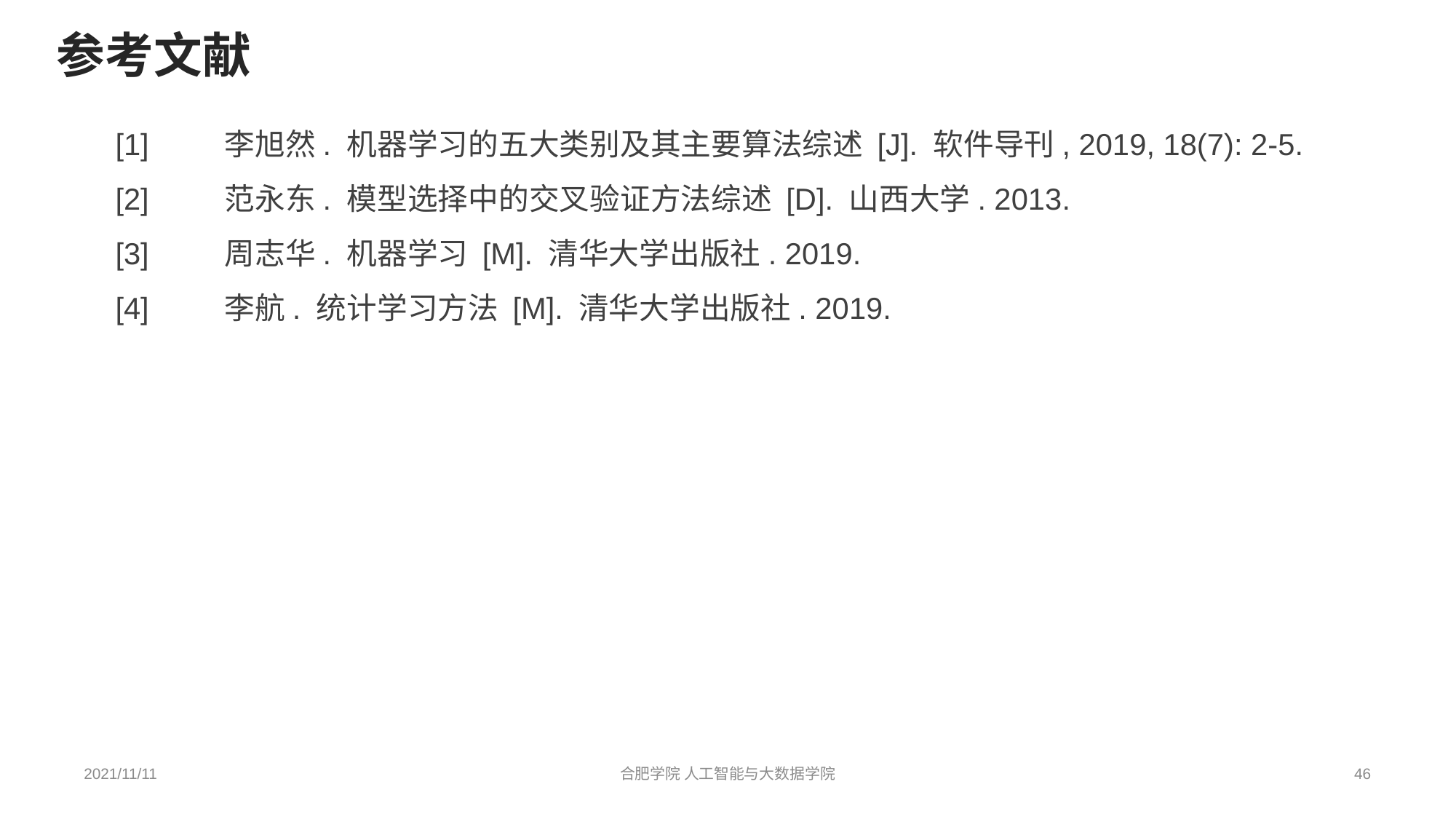

参考文献
[1]	李旭然. 机器学习的五大类别及其主要算法综述 [J]. 软件导刊, 2019, 18(7): 2-5.
[2]	范永东. 模型选择中的交叉验证方法综述 [D]. 山西大学. 2013.
[3]	周志华. 机器学习 [M]. 清华大学出版社. 2019.
[4]	李航. 统计学习方法 [M]. 清华大学出版社. 2019.
2021/11/11
合肥学院 人工智能与大数据学院
46